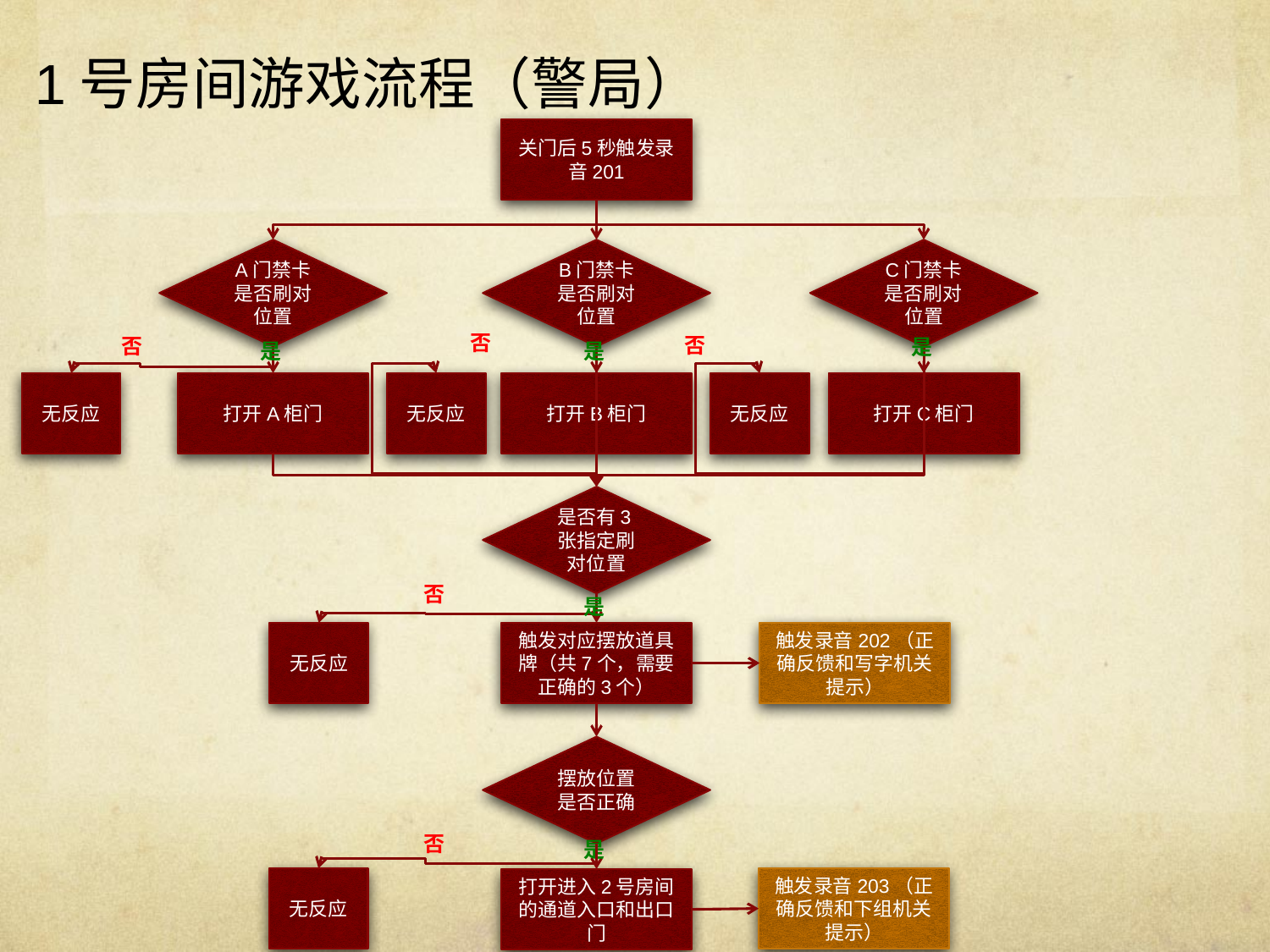

# 1号房间游戏流程（警局）
关门后5秒触发录音201
A门禁卡是否刷对位置
B门禁卡是否刷对位置
C门禁卡是否刷对位置
否
否
否
是
是
是
无反应
无反应
打开A柜门
无反应
打开B柜门
打开C柜门
是否有3张指定刷对位置
否
是
无反应
触发对应摆放道具牌（共7个，需要正确的3个）
触发录音202（正确反馈和写字机关提示）
摆放位置是否正确
否
是
无反应
触发录音203（正确反馈和下组机关提示）
打开进入2号房间的通道入口和出口门